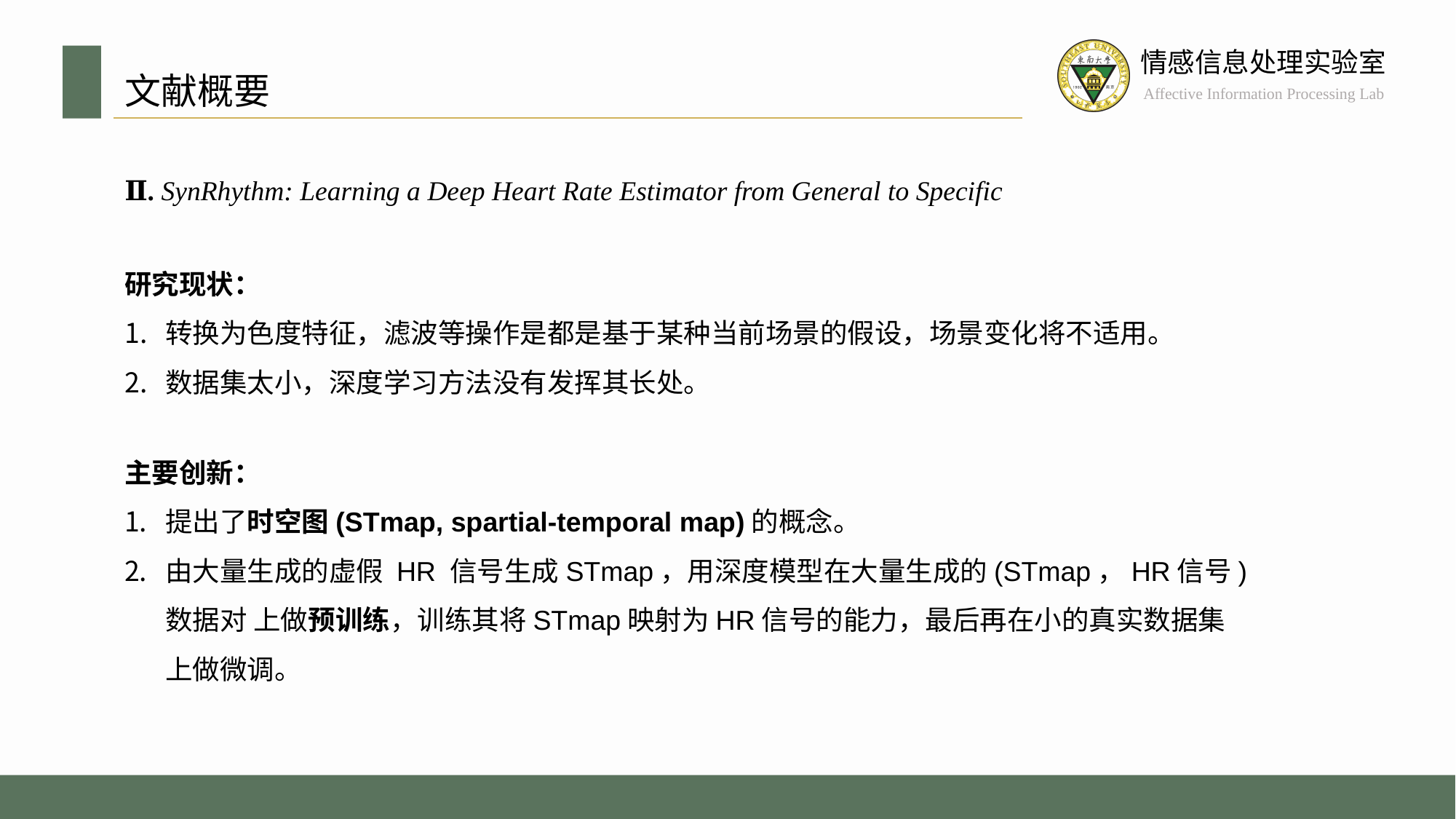

# 文献概要
Ⅱ. SynRhythm: Learning a Deep Heart Rate Estimator from General to Specific
研究现状：
转换为色度特征，滤波等操作是都是基于某种当前场景的假设，场景变化将不适用。
数据集太小，深度学习方法没有发挥其长处。
主要创新：
提出了时空图(STmap, spartial-temporal map)的概念。
由大量生成的虚假 HR 信号生成STmap，用深度模型在大量生成的(STmap，HR信号)数据对 上做预训练，训练其将STmap映射为HR信号的能力，最后再在小的真实数据集上做微调。